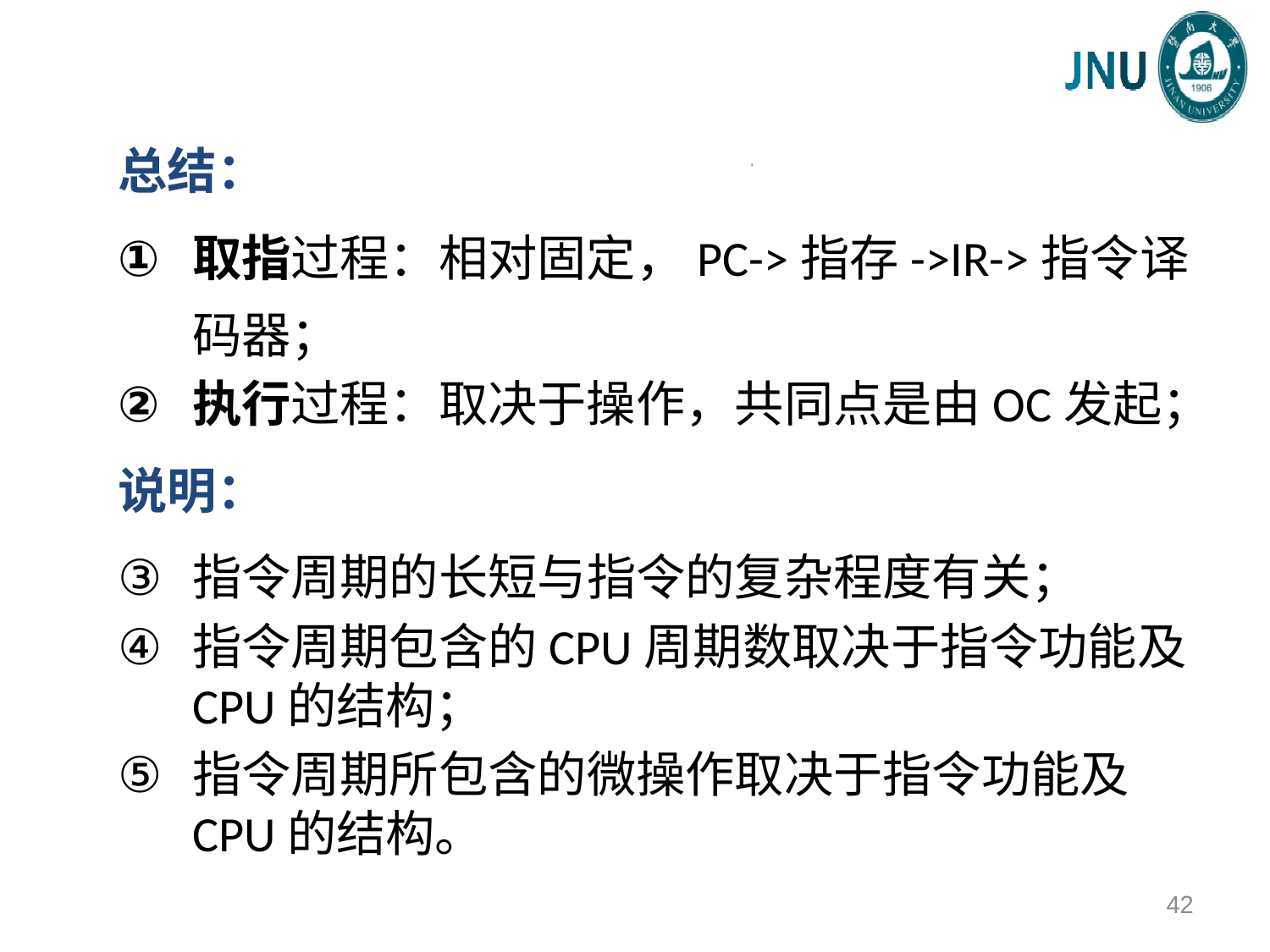

总结：
取指过程：相对固定，PC->指存->IR->指令译码器；
执行过程：取决于操作，共同点是由OC发起；
说明：
指令周期的长短与指令的复杂程度有关；
指令周期包含的CPU周期数取决于指令功能及CPU的结构；
指令周期所包含的微操作取决于指令功能及CPU的结构。
42